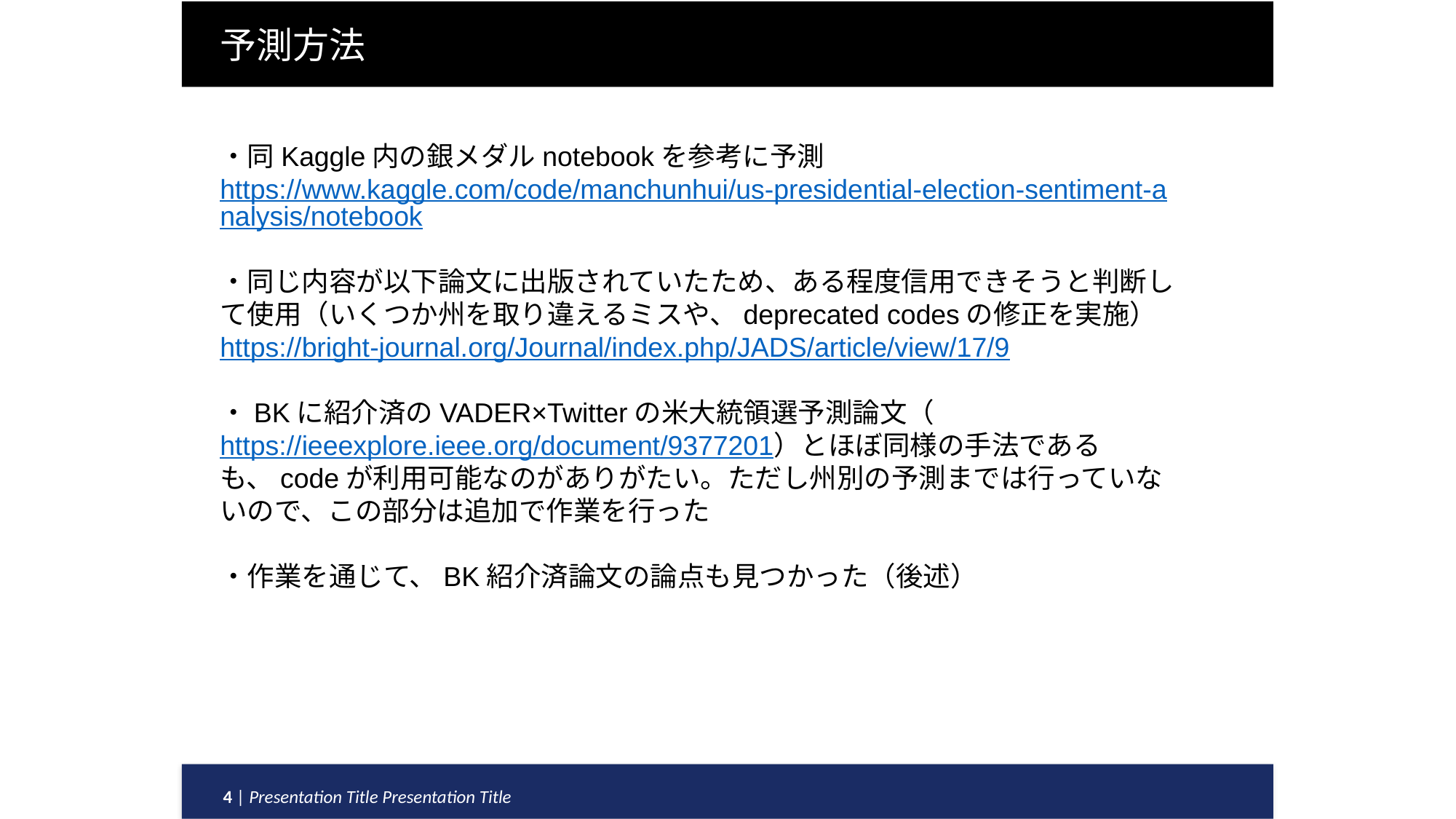

予測方法
・同Kaggle内の銀メダルnotebookを参考に予測https://www.kaggle.com/code/manchunhui/us-presidential-election-sentiment-analysis/notebook

・同じ内容が以下論文に出版されていたため、ある程度信用できそうと判断して使用（いくつか州を取り違えるミスや、deprecated codesの修正を実施）
https://bright-journal.org/Journal/index.php/JADS/article/view/17/9

・BKに紹介済のVADER×Twitterの米大統領選予測論文（https://ieeexplore.ieee.org/document/9377201）とほぼ同様の手法であるも、codeが利用可能なのがありがたい。ただし州別の予測までは行っていないので、この部分は追加で作業を行った

・作業を通じて、BK紹介済論文の論点も見つかった（後述）

4 | Presentation Title Presentation Title